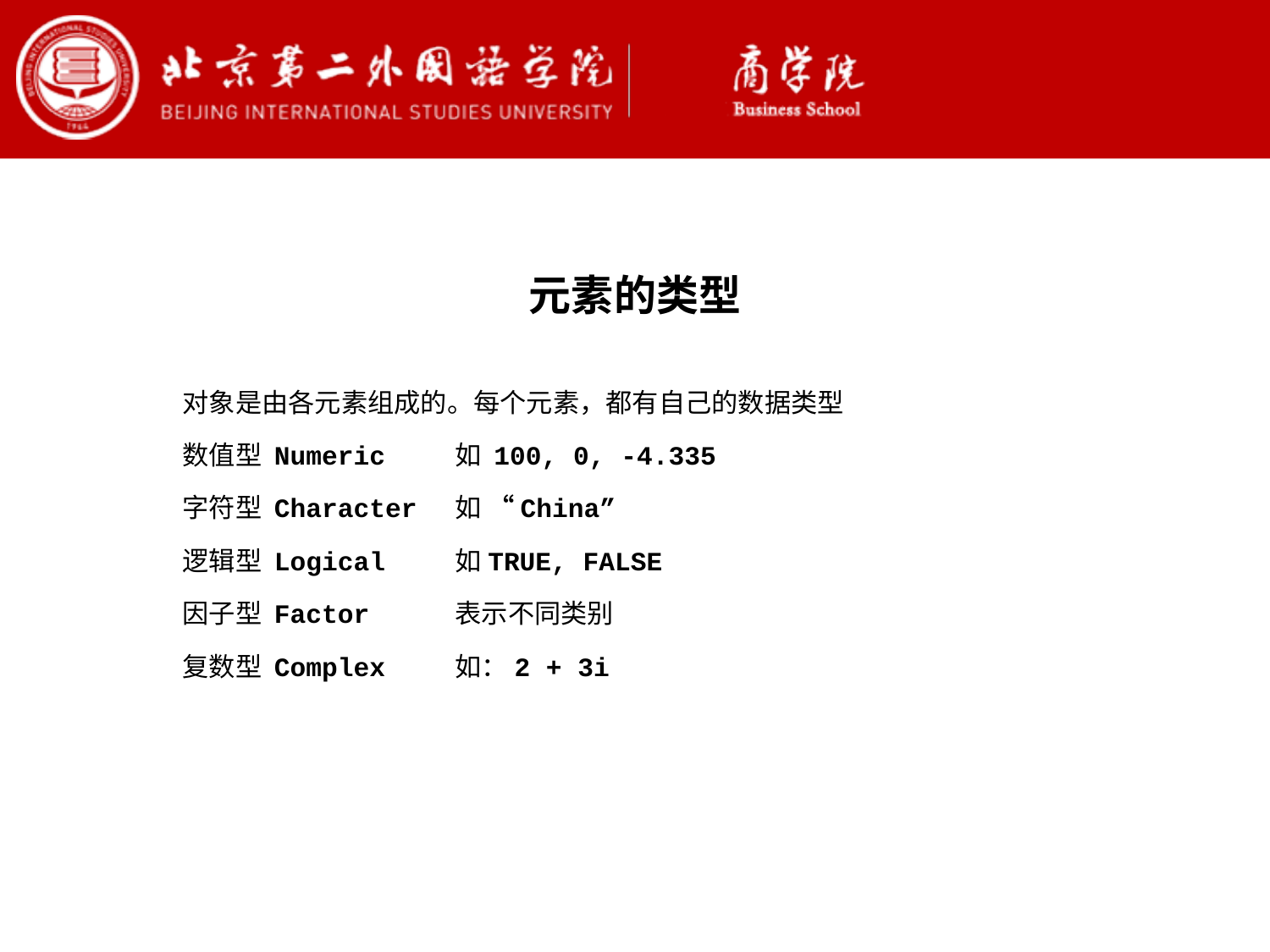

元素的类型
对象是由各元素组成的。每个元素，都有自己的数据类型
数值型 Numeric    如 100, 0, -4.335
字符型 Character  如 “China”
逻辑型 Logical    如TRUE, FALSE
因子型 Factor     表示不同类别
复数型 Complex    如：2 + 3i